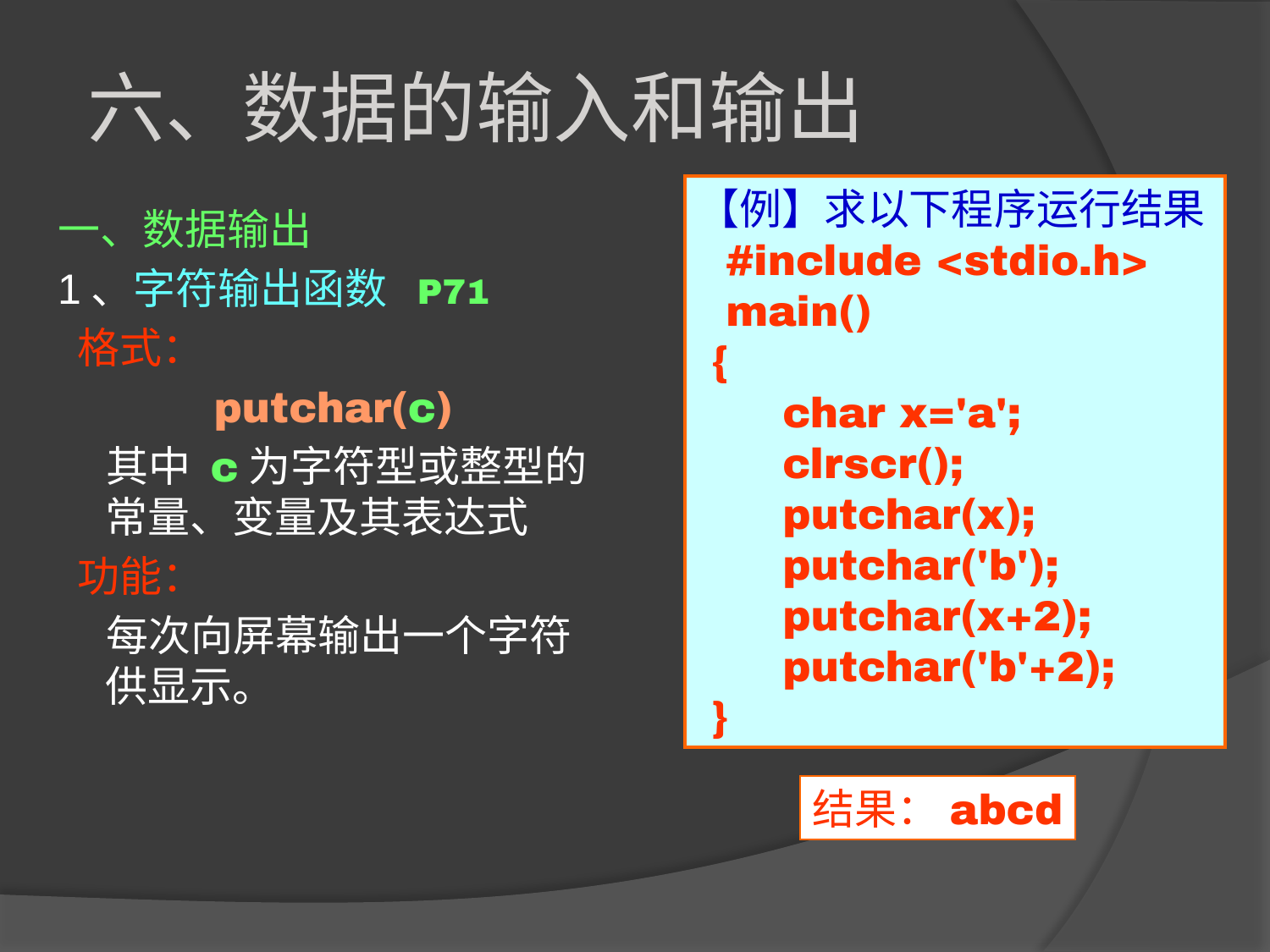

六、数据的输入和输出
【例】求以下程序运行结果
  #include <stdio.h>
  main()
 {
      char x='a';
      clrscr();
      putchar(x);
      putchar('b');
      putchar(x+2);
      putchar('b'+2);
 }
一、数据输出
1、字符输出函数  P71
 格式：
           putchar(c)
    其中 c为字符型或整型的常量、变量及其表达式
 功能：
    每次向屏幕输出一个字符供显示。
结果：abcd